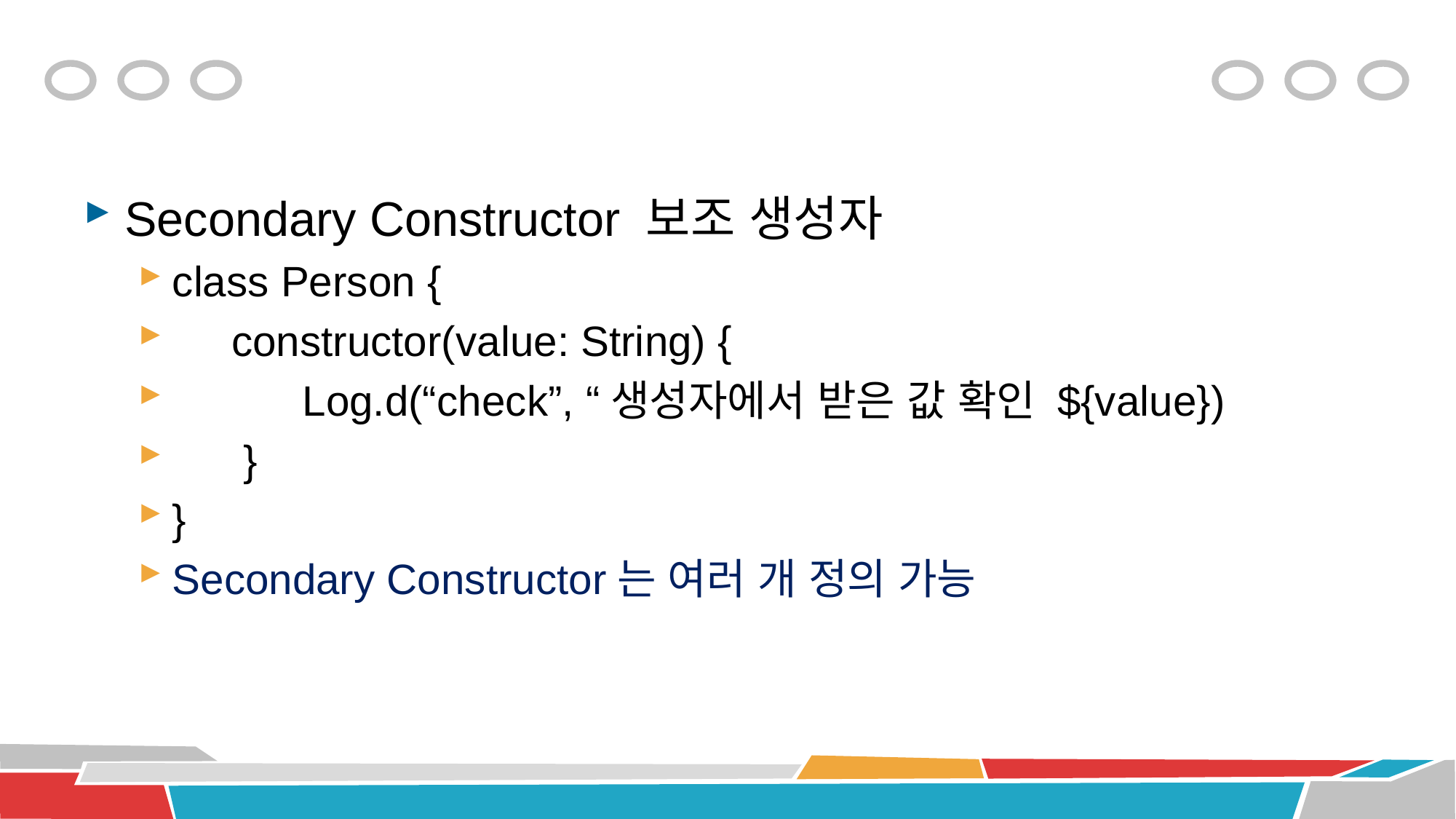

#
Secondary Constructor 보조 생성자
class Person {
     constructor(value: String) {
           Log.d(“check”, “생성자에서 받은 값 확인 ${value})
      }
}
Secondary Constructor는 여러 개 정의 가능